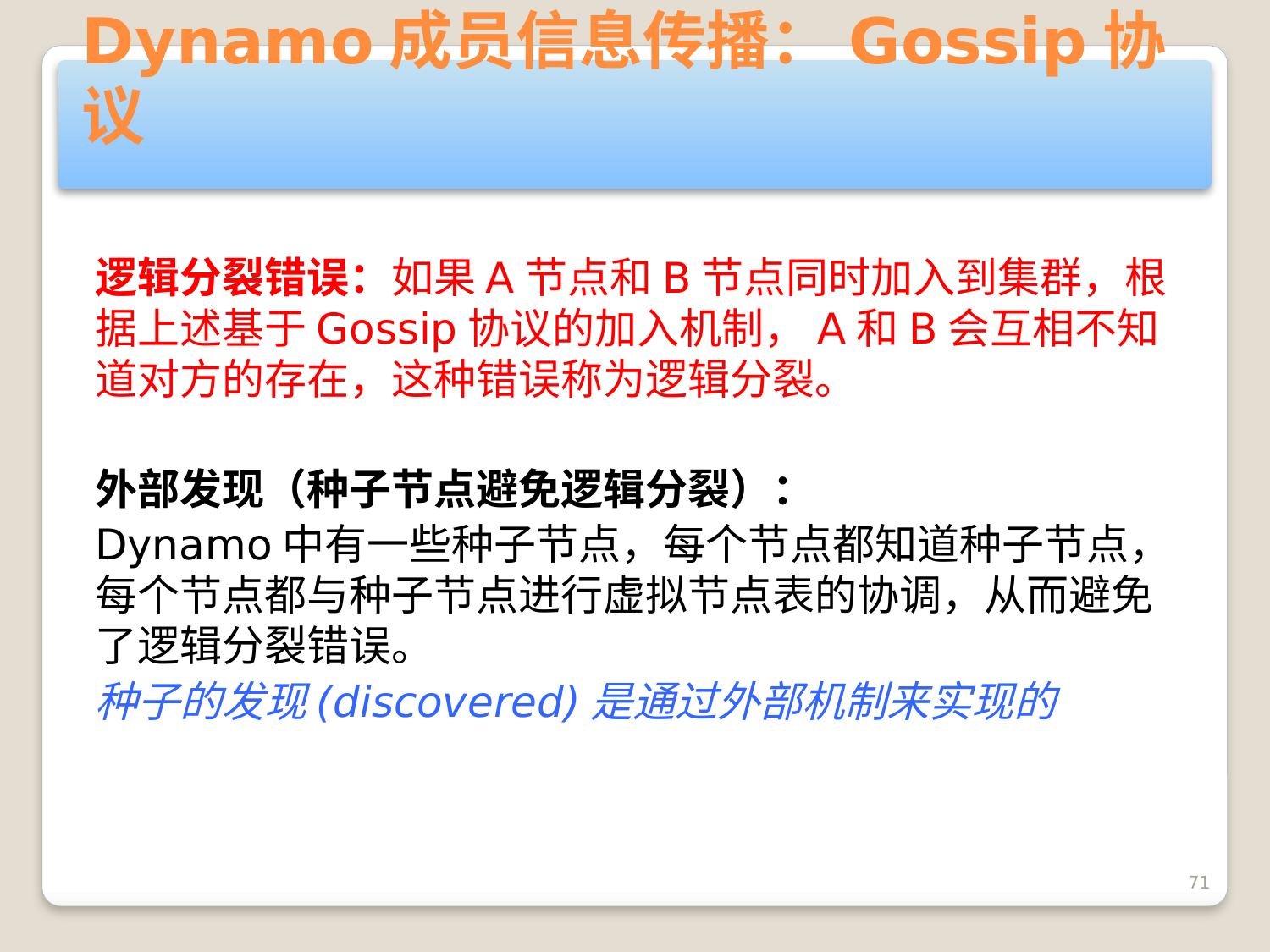

# Dynamo成员信息传播：Gossip协议
逻辑分裂错误：如果A节点和B节点同时加入到集群，根据上述基于Gossip协议的加入机制，A和B会互相不知道对方的存在，这种错误称为逻辑分裂。

外部发现（种子节点避免逻辑分裂）：
Dynamo中有一些种子节点，每个节点都知道种子节点，每个节点都与种子节点进行虚拟节点表的协调，从而避免了逻辑分裂错误。
种子的发现(discovered)是通过外部机制来实现的
71